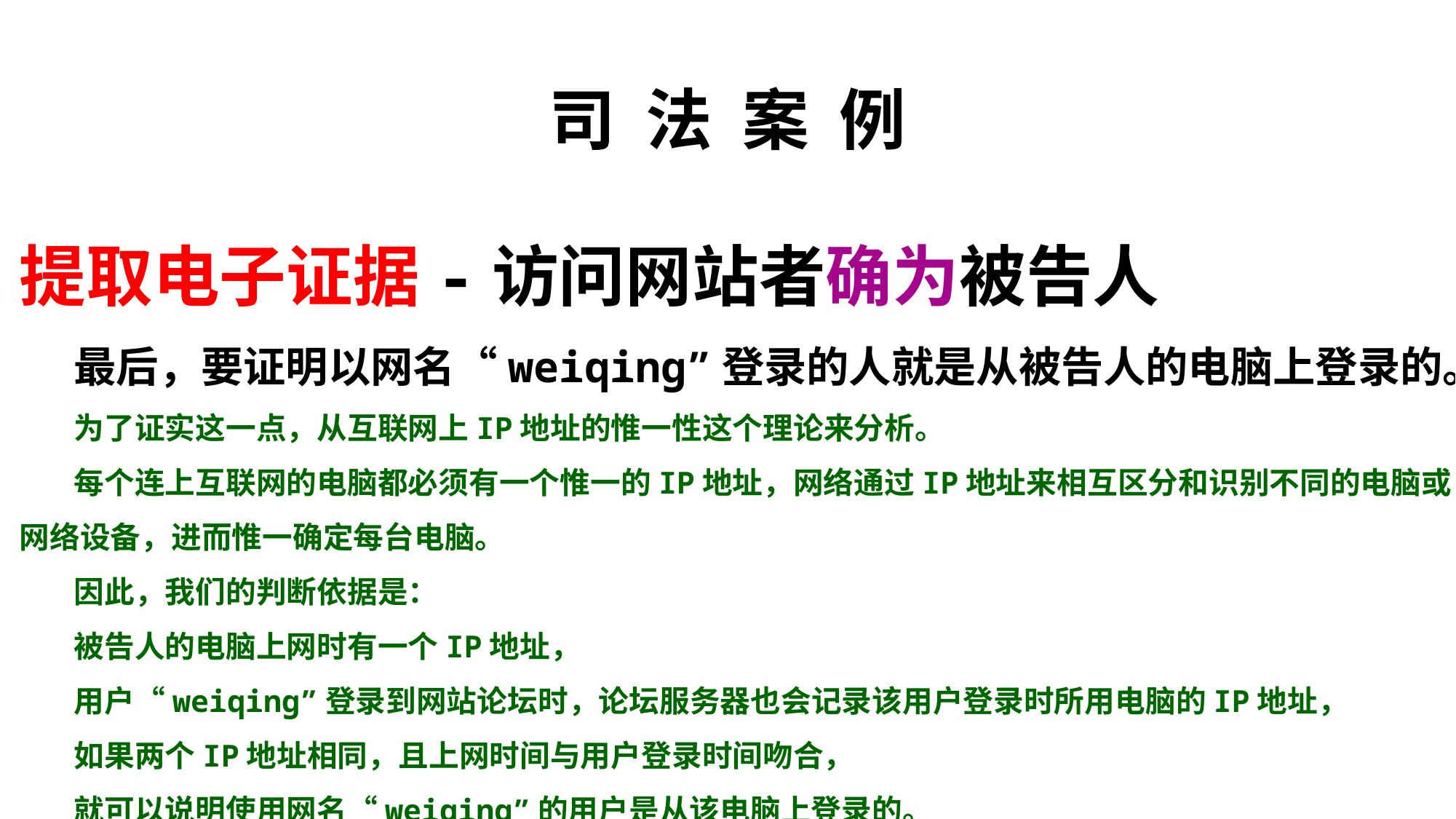

# 司  法  案  例
提取电子证据-访问网站者确为被告人
最后，要证明以网名“weiqing”登录的人就是从被告人的电脑上登录的。
为了证实这一点，从互联网上IP地址的惟一性这个理论来分析。
每个连上互联网的电脑都必须有一个惟一的IP地址，网络通过IP地址来相互区分和识别不同的电脑或网络设备，进而惟一确定每台电脑。
因此，我们的判断依据是：
被告人的电脑上网时有一个IP地址，
用户“weiqing”登录到网站论坛时，论坛服务器也会记录该用户登录时所用电脑的IP地址，
如果两个IP地址相同，且上网时间与用户登录时间吻合，
就可以说明使用网名“weiqing”的用户是从该电脑上登录的。